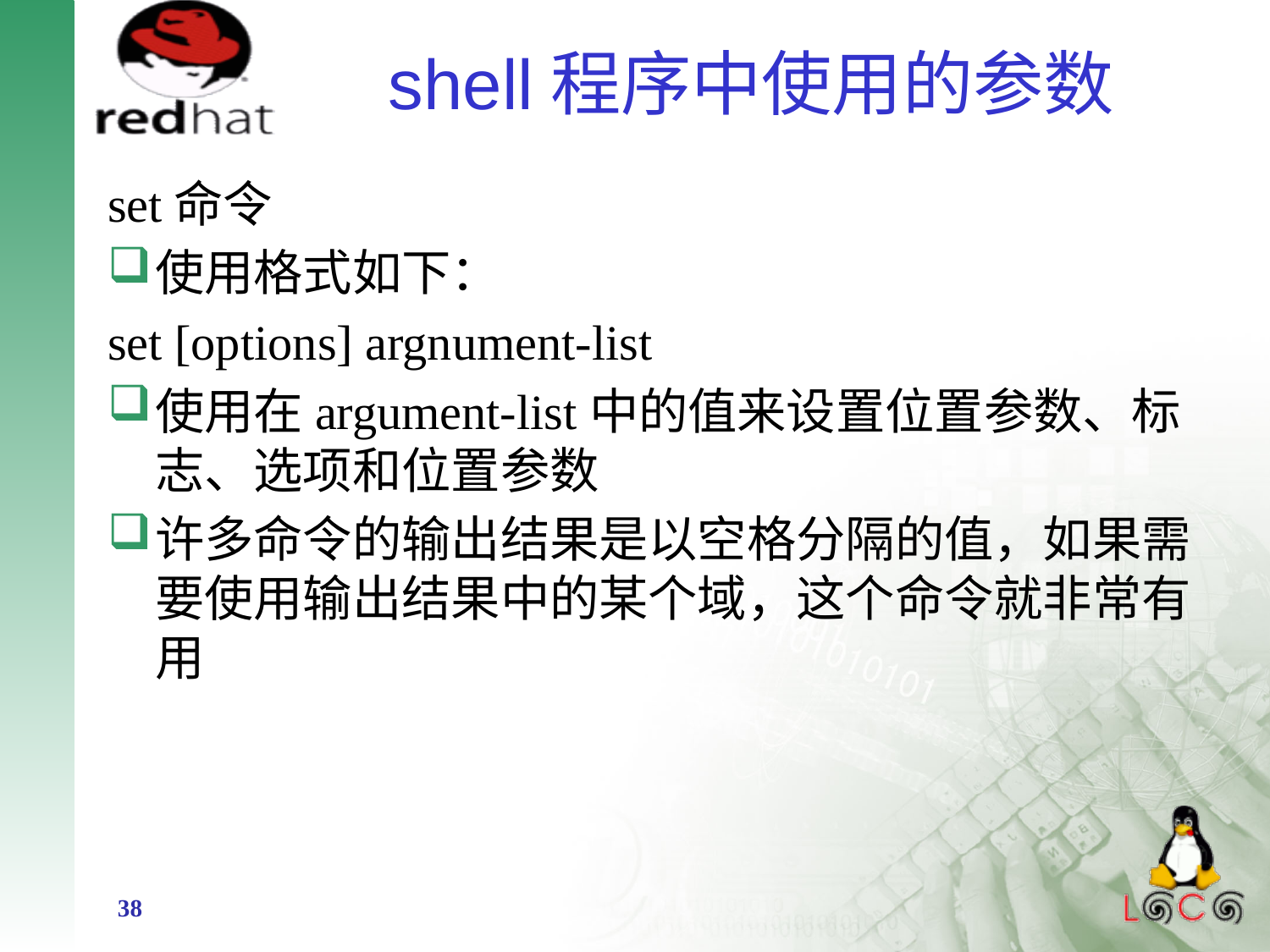

# shell程序中使用的参数
set命令
使用格式如下：
set [options] argnument-list
使用在argument-list中的值来设置位置参数、标志、选项和位置参数
许多命令的输出结果是以空格分隔的值，如果需要使用输出结果中的某个域，这个命令就非常有用
38